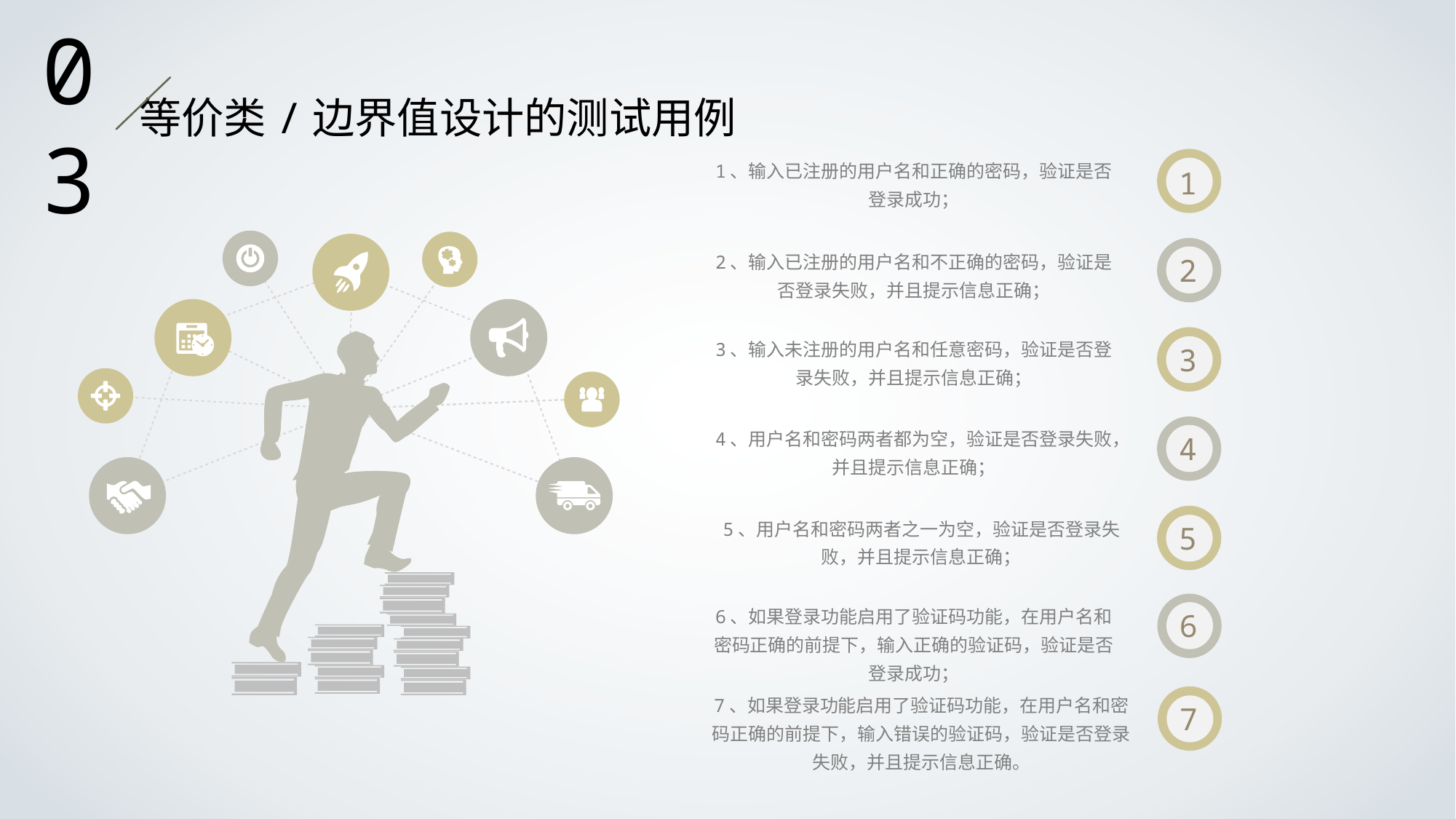

03
等价类/边界值设计的测试用例
1、输入已注册的用户名和正确的密码，验证是否登录成功；

1

2

2、输入已注册的用户名和不正确的密码，验证是否登录失败，并且提示信息正确；
3、输入未注册的用户名和任意密码，验证是否登录失败，并且提示信息正确；

3

4、用户名和密码两者都为空，验证是否登录失败，并且提示信息正确；

4

5

5、用户名和密码两者之一为空，验证是否登录失败，并且提示信息正确；

6

6、如果登录功能启用了验证码功能，在用户名和密码正确的前提下，输入正确的验证码，验证是否登录成功；
7、如果登录功能启用了验证码功能，在用户名和密码正确的前提下，输入错误的验证码，验证是否登录失败，并且提示信息正确。

7